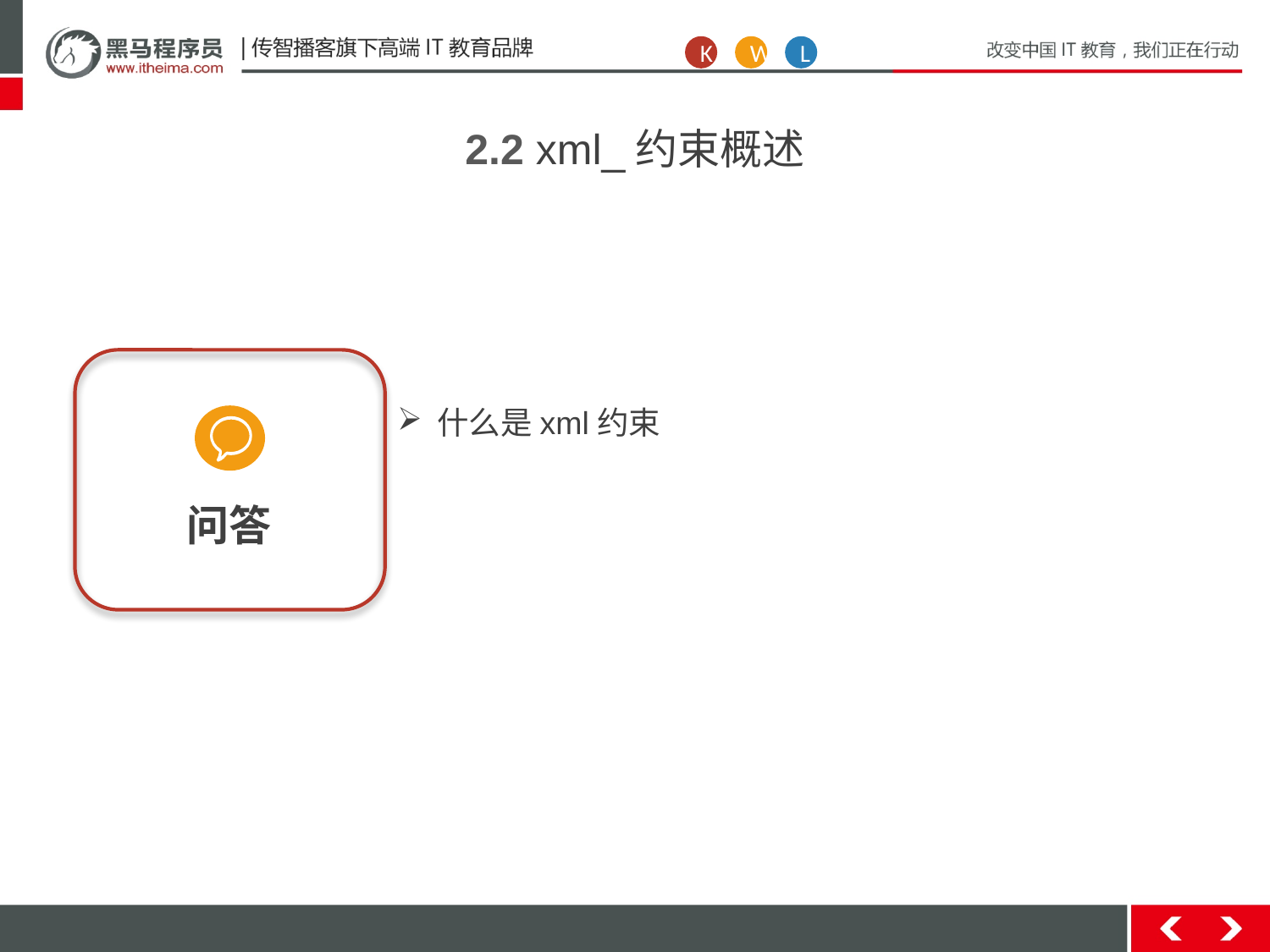

K
W
L
2.2 xml_约束概述

什么是xml约束

问答